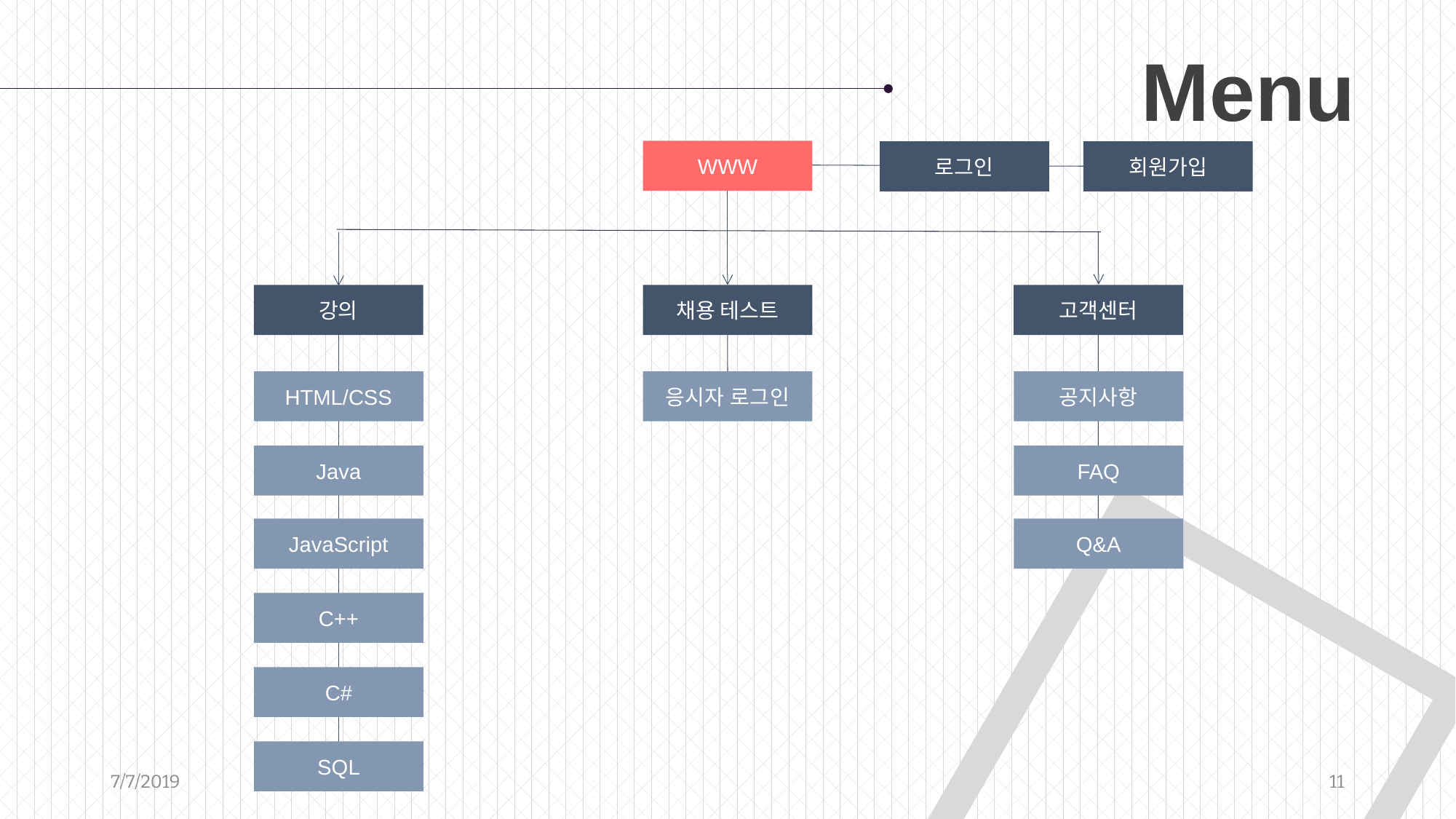

Menu
WWW
회원가입
로그인
강의
채용 테스트
고객센터
HTML/CSS
응시자 로그인
공지사항
Java
FAQ
JavaScript
Q&A
C++​
C#
SQL
7/7/2019
11